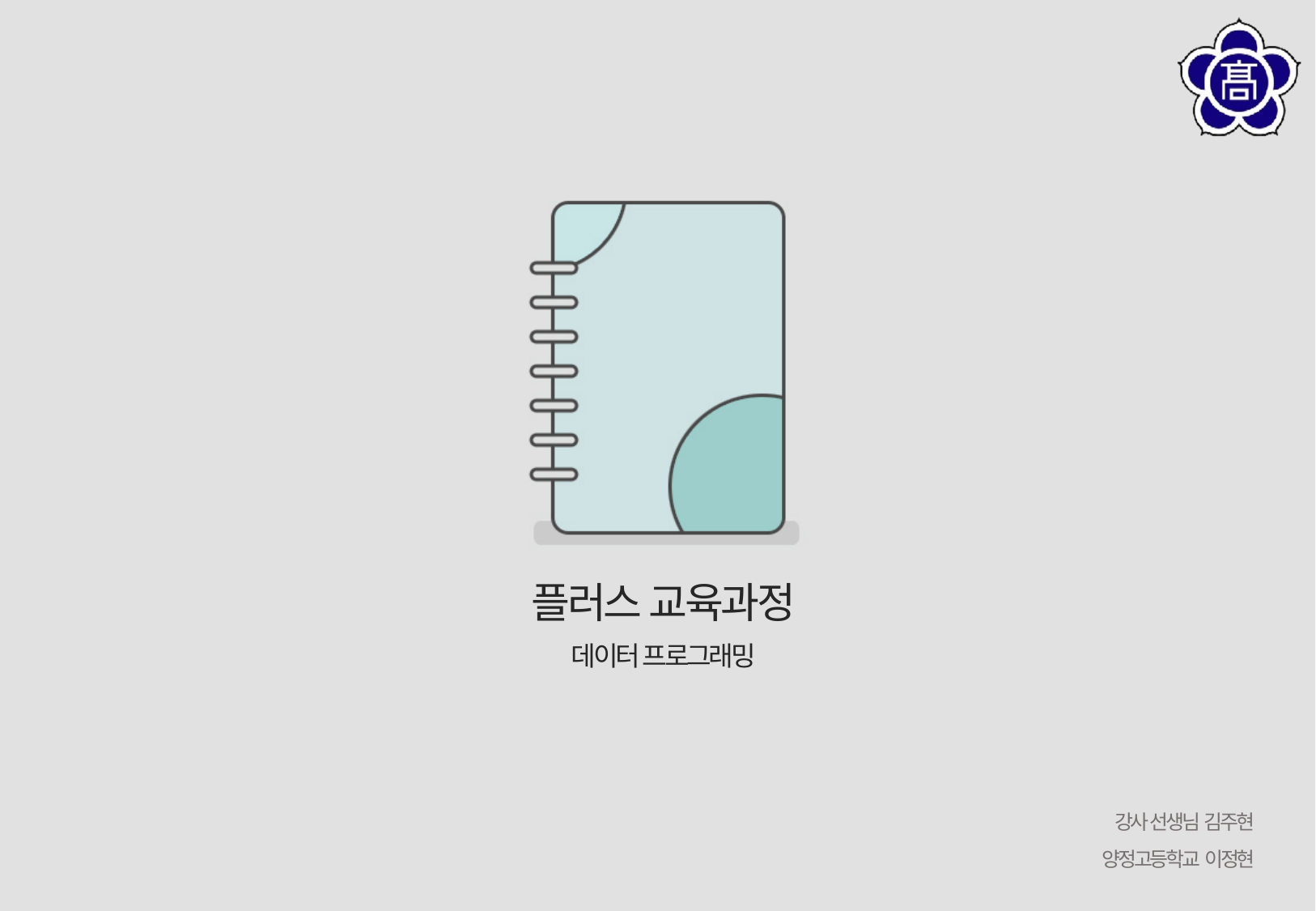

플러스 교육과정
데이터 프로그래밍
강사 선생님  김주현
양정고등학교  이정현